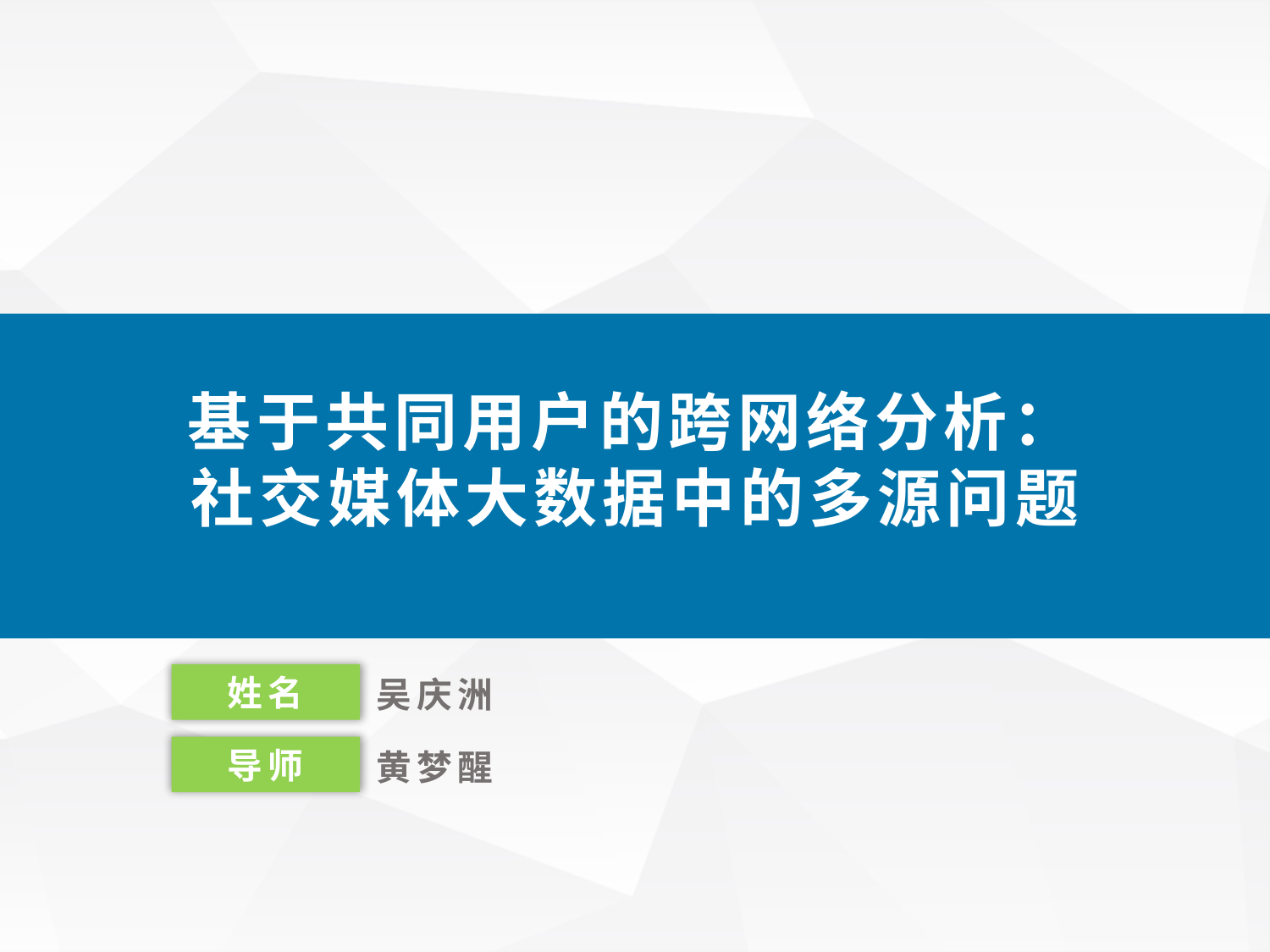

基于共同用户的跨网络分析：社交媒体大数据中的多源问题
我们毕业啦
其实是答辩的标题地方
姓名
吴庆洲
导师
黄梦醒